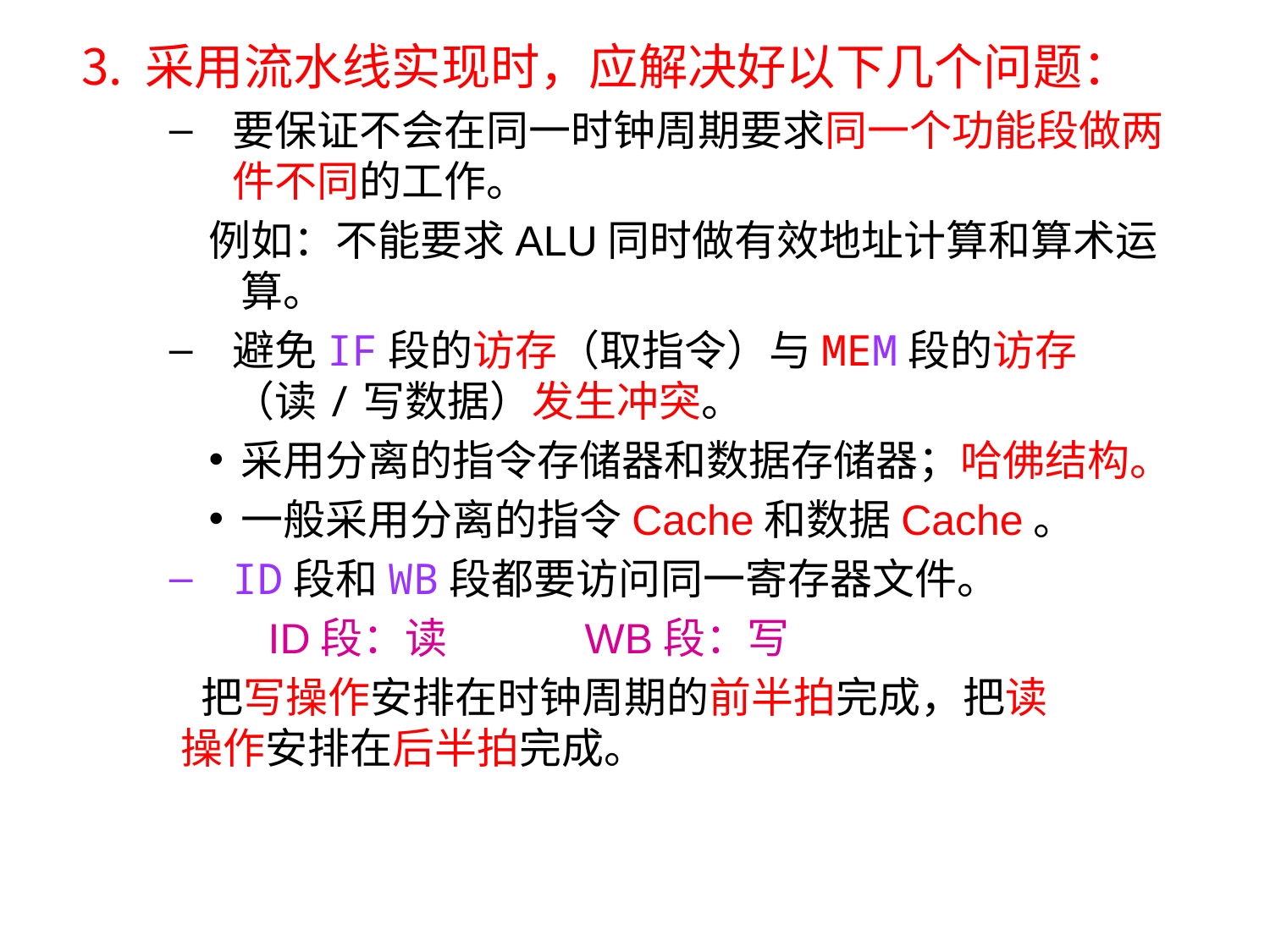

采用流水线实现时，应解决好以下几个问题：
要保证不会在同一时钟周期要求同一个功能段做两件不同的工作。
例如：不能要求ALU同时做有效地址计算和算术运算。
避免IF段的访存（取指令）与MEM段的访存（读/写数据）发生冲突。
采用分离的指令存储器和数据存储器；哈佛结构。
一般采用分离的指令Cache和数据Cache。
ID段和WB段都要访问同一寄存器文件。
     ID段：读　　　WB段：写
 把写操作安排在时钟周期的前半拍完成，把读操作安排在后半拍完成。